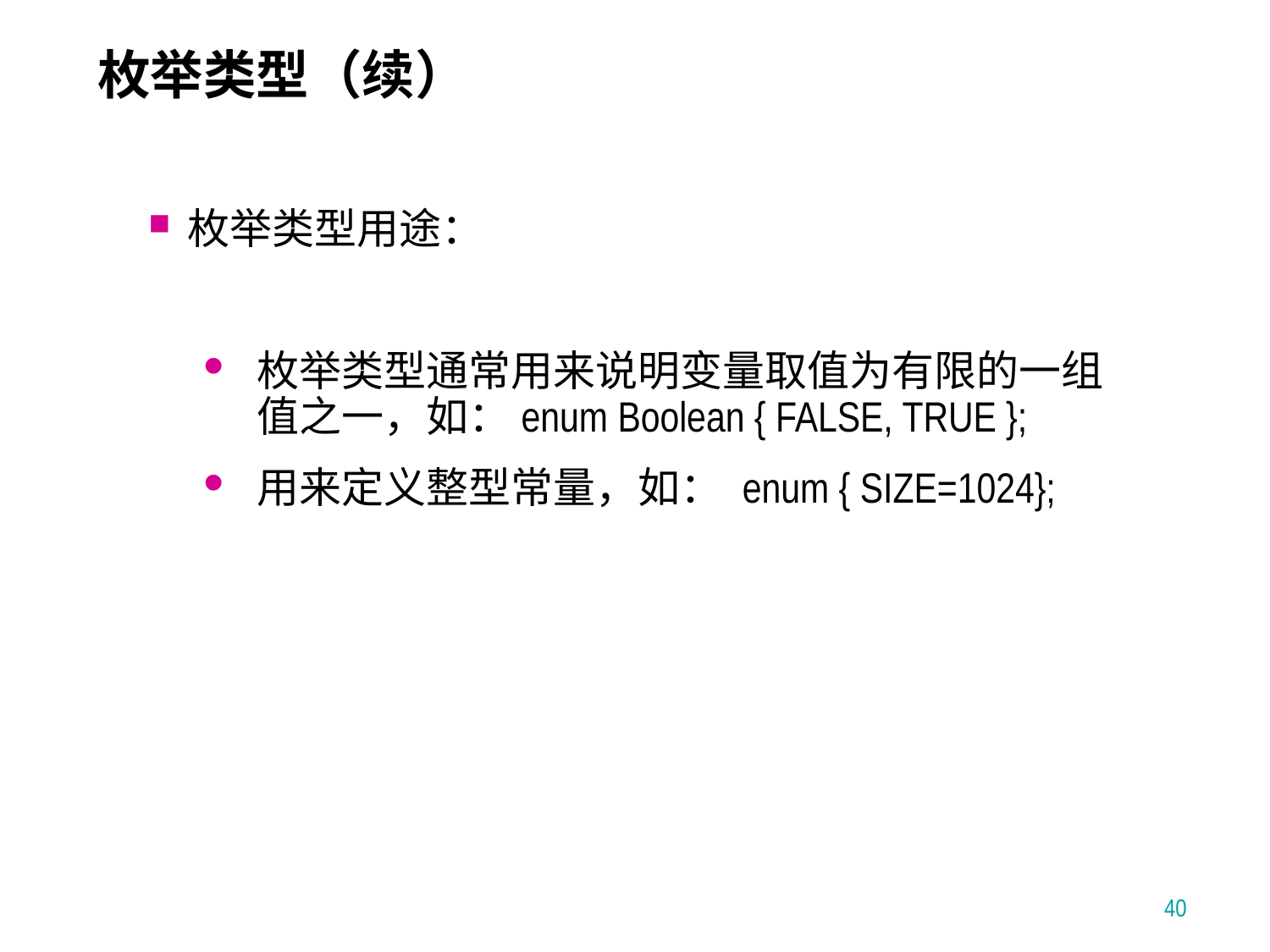

# 枚举类型（续）
枚举类型用途：

枚举类型通常用来说明变量取值为有限的一组值之一，如：enum Boolean { FALSE, TRUE };
用来定义整型常量，如： enum { SIZE=1024};
40